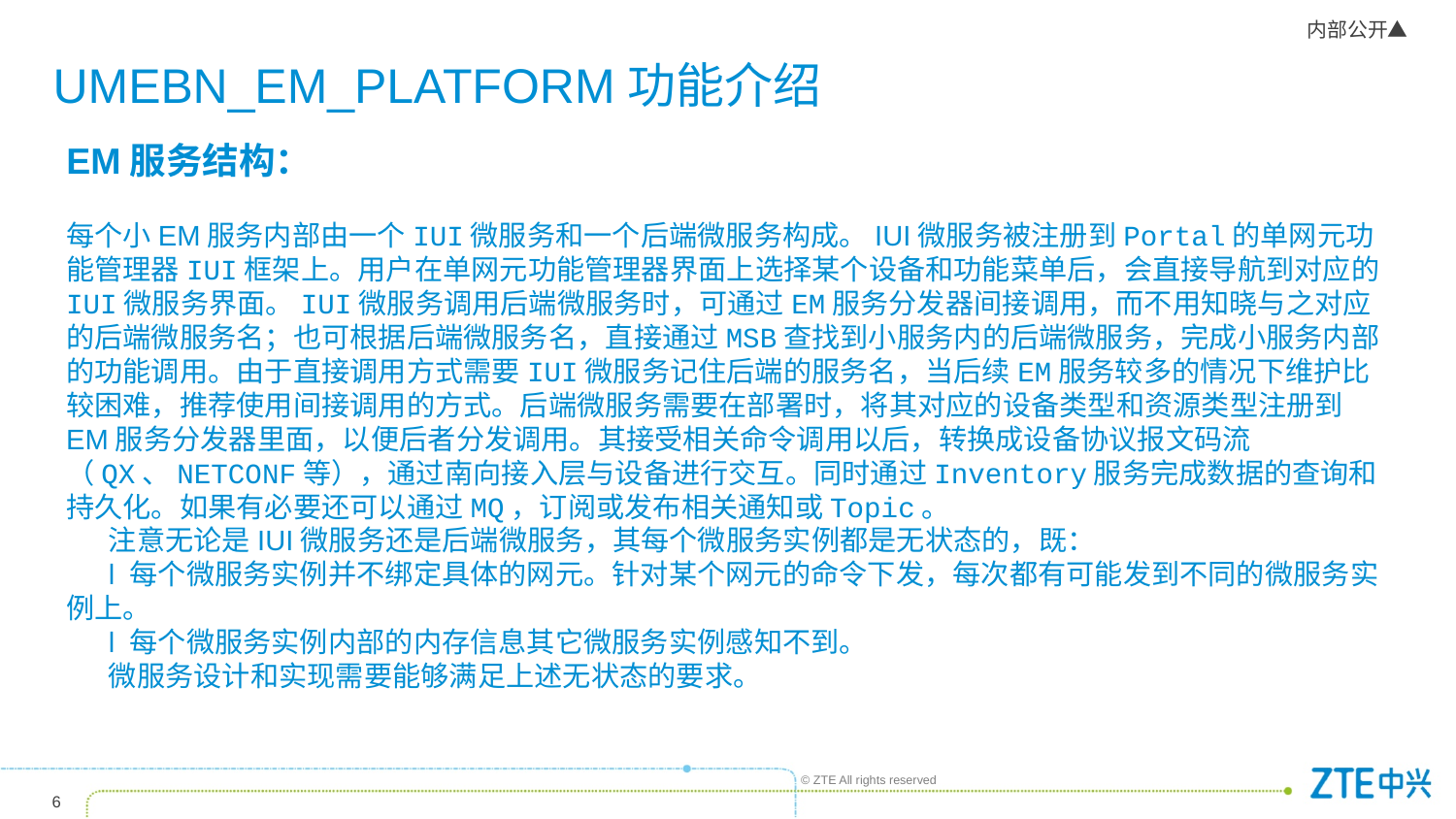

# UMEBN_EM_PLATFORM功能介绍
EM服务结构：
每个小EM服务内部由一个IUI微服务和一个后端微服务构成。IUI微服务被注册到Portal的单网元功能管理器IUI框架上。用户在单网元功能管理器界面上选择某个设备和功能菜单后，会直接导航到对应的IUI微服务界面。IUI微服务调用后端微服务时，可通过EM服务分发器间接调用，而不用知晓与之对应的后端微服务名；也可根据后端微服务名，直接通过MSB查找到小服务内的后端微服务，完成小服务内部的功能调用。由于直接调用方式需要IUI微服务记住后端的服务名，当后续EM服务较多的情况下维护比较困难，推荐使用间接调用的方式。后端微服务需要在部署时，将其对应的设备类型和资源类型注册到EM服务分发器里面，以便后者分发调用。其接受相关命令调用以后，转换成设备协议报文码流（QX、NETCONF等），通过南向接入层与设备进行交互。同时通过Inventory服务完成数据的查询和持久化。如果有必要还可以通过MQ，订阅或发布相关通知或Topic。注意无论是IUI微服务还是后端微服务，其每个微服务实例都是无状态的，既：
l 每个微服务实例并不绑定具体的网元。针对某个网元的命令下发，每次都有可能发到不同的微服务实例上。
l 每个微服务实例内部的内存信息其它微服务实例感知不到。微服务设计和实现需要能够满足上述无状态的要求。